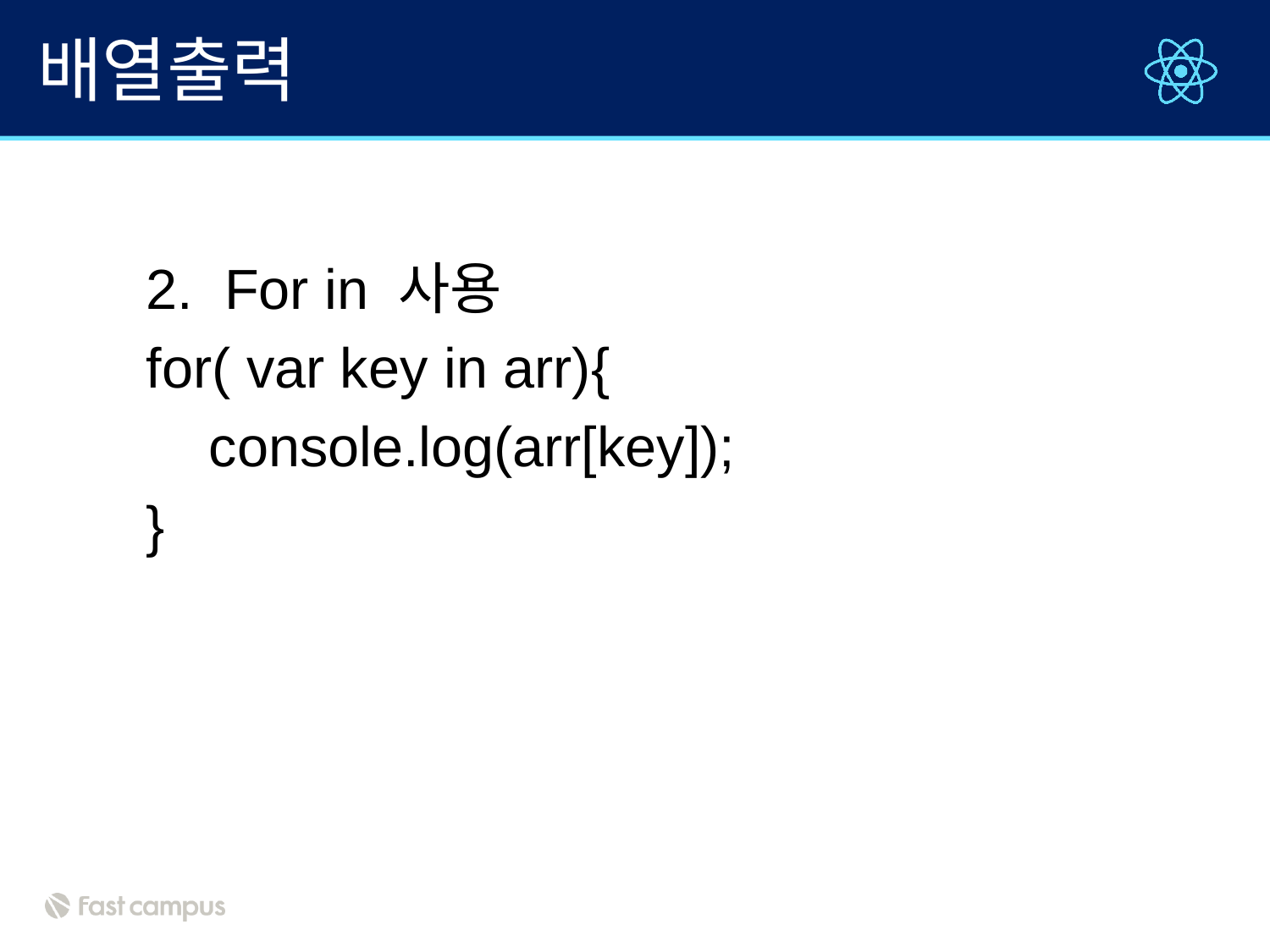

# 배열출력
2.  For in 사용
for( var key in arr){
    console.log(arr[key]);
}